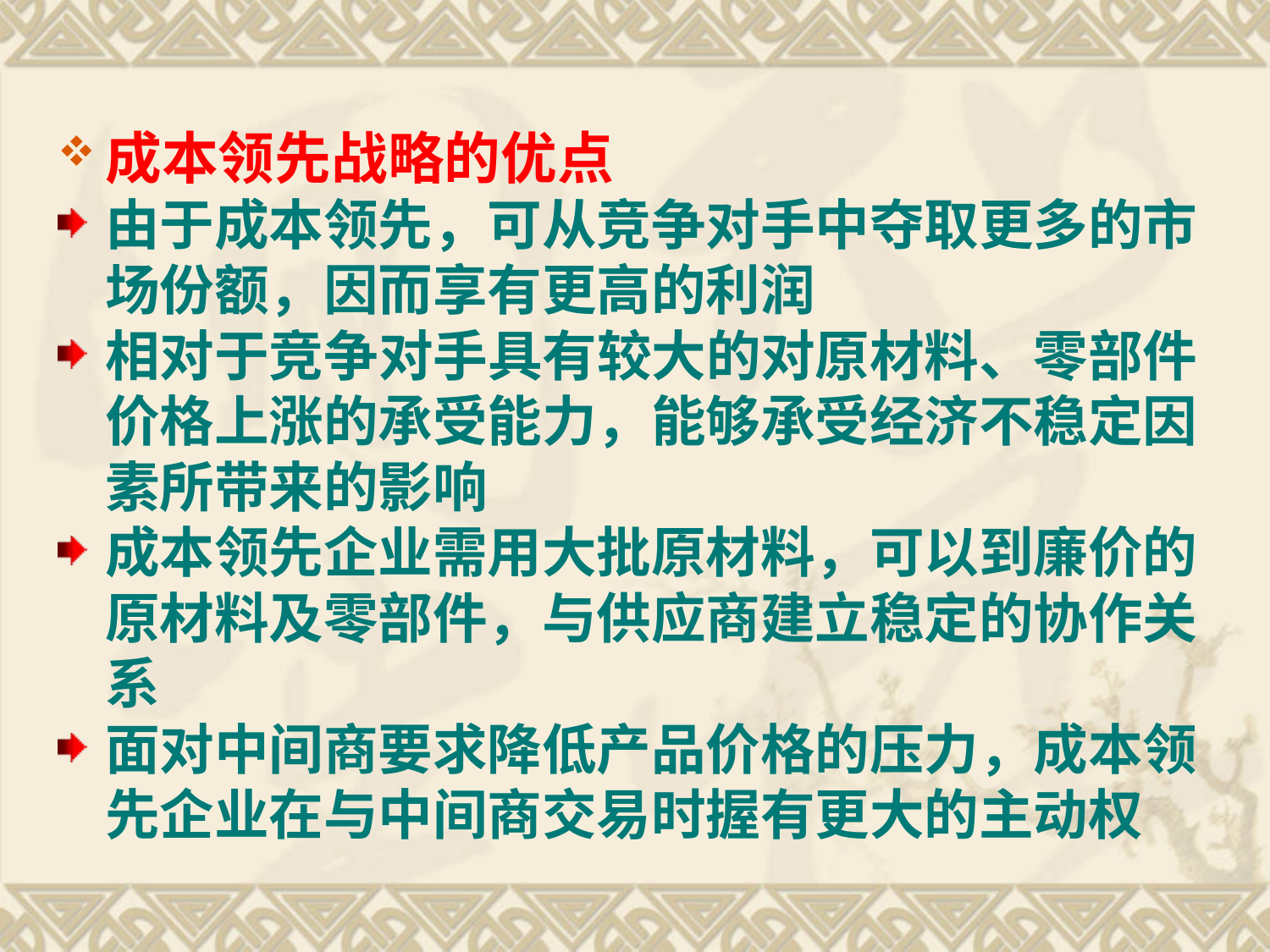

成本领先战略的优点
由于成本领先，可从竞争对手中夺取更多的市场份额，因而享有更高的利润
相对于竞争对手具有较大的对原材料、零部件价格上涨的承受能力，能够承受经济不稳定因素所带来的影响
成本领先企业需用大批原材料，可以到廉价的原材料及零部件，与供应商建立稳定的协作关系
面对中间商要求降低产品价格的压力，成本领先企业在与中间商交易时握有更大的主动权